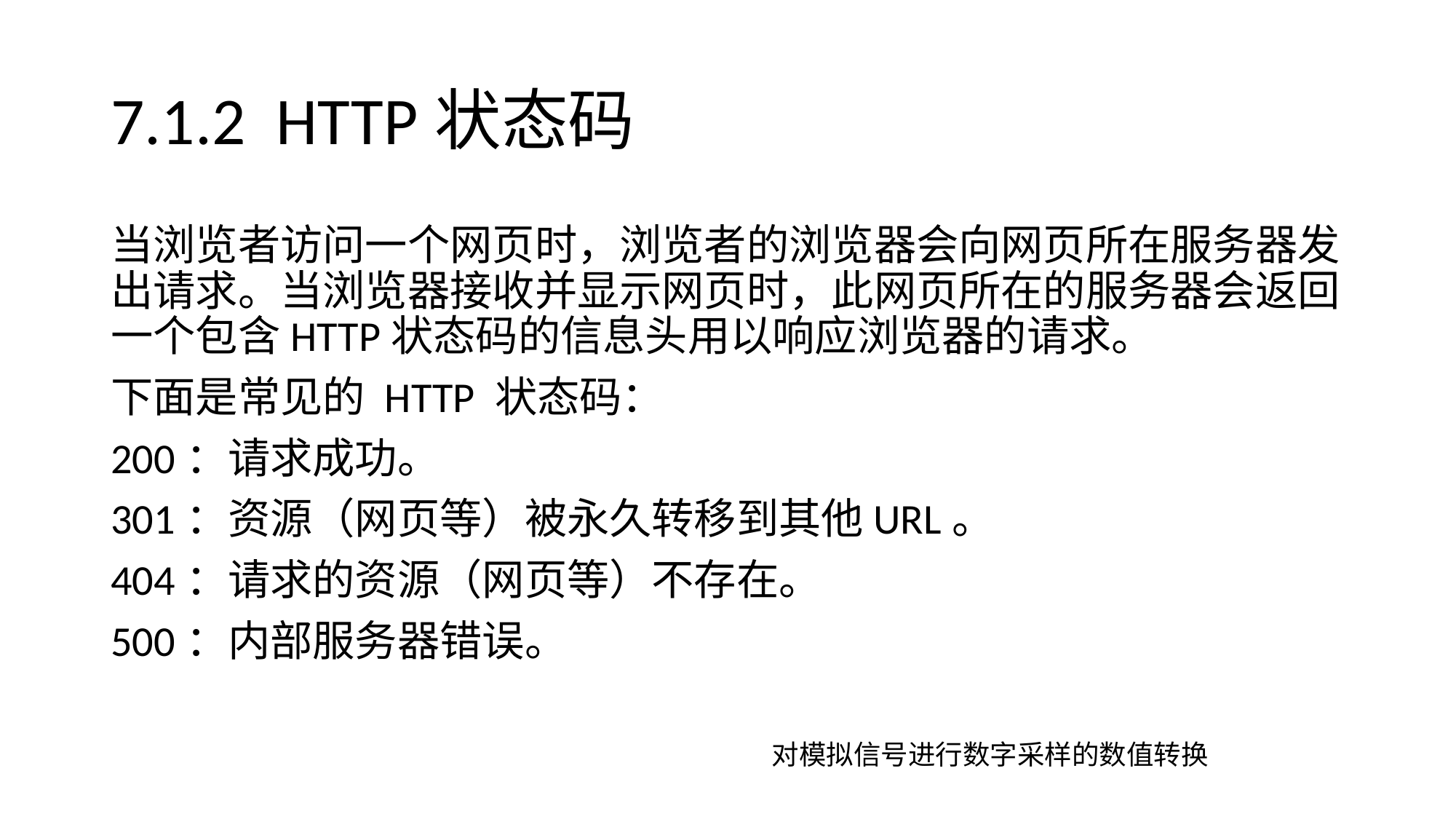

# 7.1.2  HTTP状态码
当浏览者访问一个网页时，浏览者的浏览器会向网页所在服务器发出请求。当浏览器接收并显示网页时，此网页所在的服务器会返回一个包含HTTP状态码的信息头用以响应浏览器的请求。
下面是常见的 HTTP 状态码：
200：请求成功。
301：资源（网页等）被永久转移到其他URL。
404：请求的资源（网页等）不存在。
500：内部服务器错误。

对模拟信号进行数字采样的数值转换